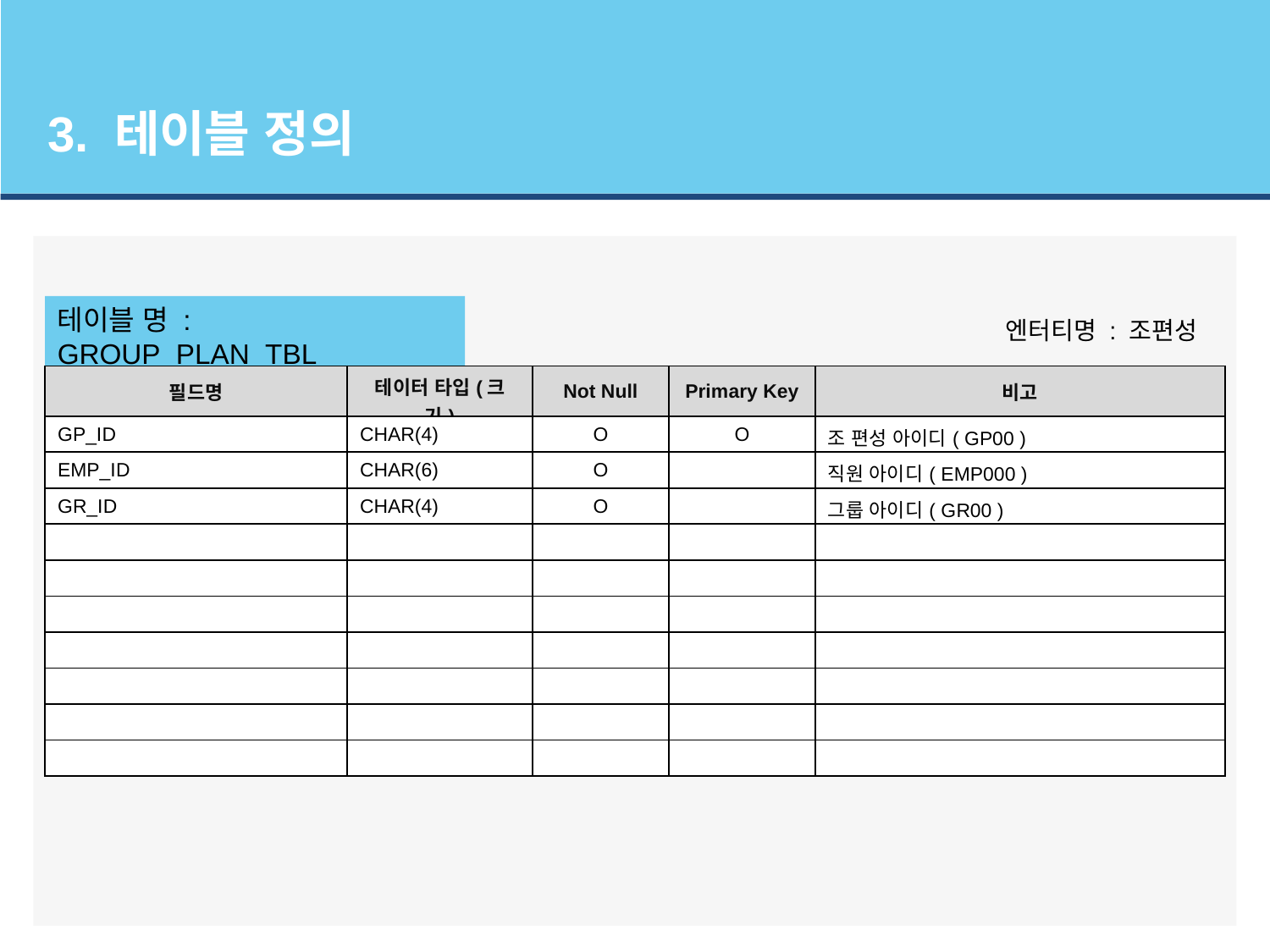

3. 테이블 정의

테이블 명 : GROUP_PLAN_TBL
엔터티명 : 조편성
| 필드명 | 테이터 타입(크기) | Not Null | Primary Key | 비고 |
| --- | --- | --- | --- | --- |
| GP\_ID | CHAR(4) | O | O | 조 편성 아이디( GP00 ) |
| EMP\_ID | CHAR(6) | O |  | 직원 아이디( EMP000 ) |
| GR\_ID | CHAR(4) | O |  | 그룹 아이디( GR00 ) |
|  |  |  |  |  |
|  |  |  |  |  |
|  |  |  |  |  |
|  |  |  |  |  |
|  |  |  |  |  |
|  |  |  |  |  |
|  |  |  |  |  |